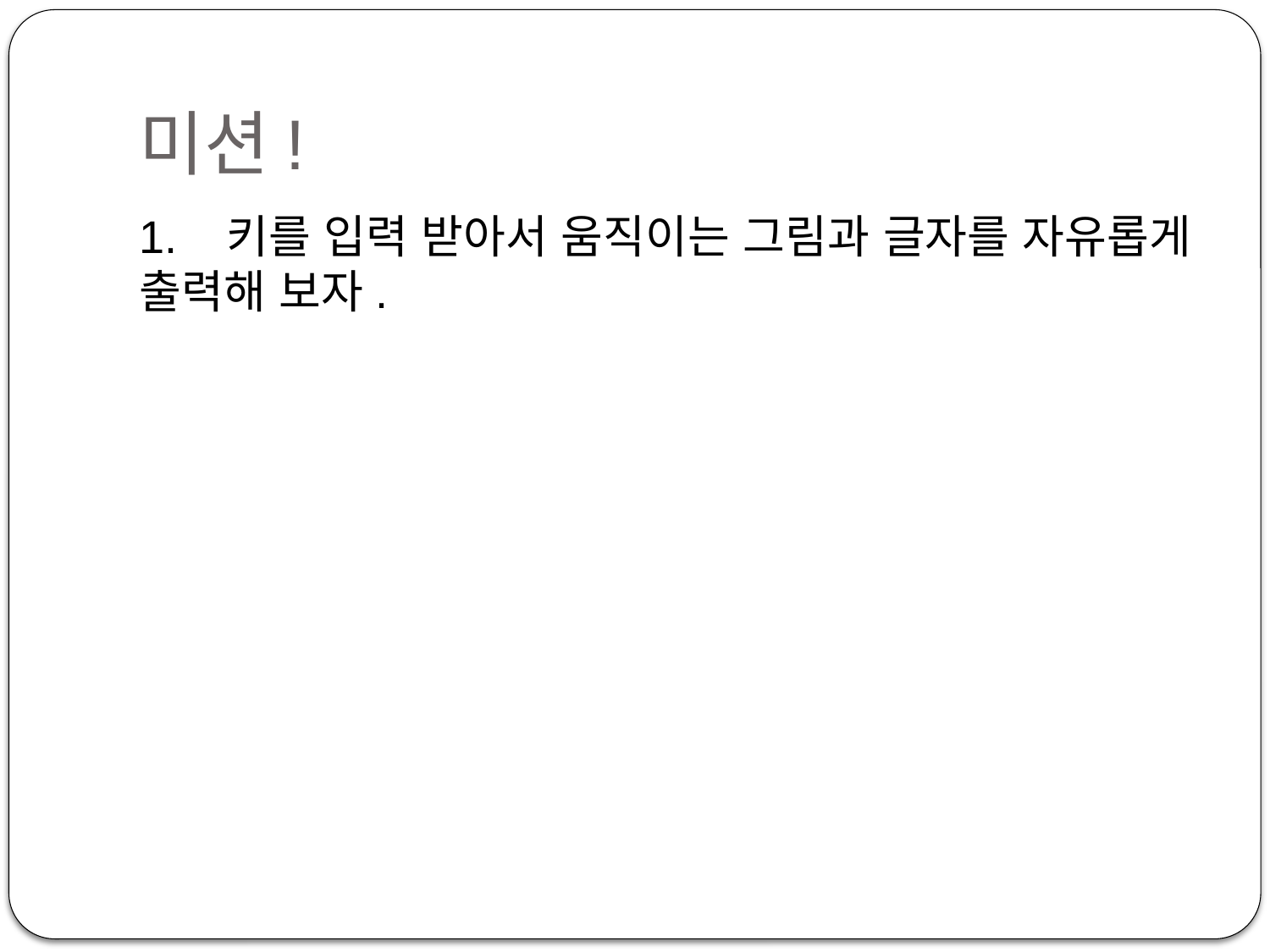

# 미션!
1.   키를 입력 받아서 움직이는 그림과 글자를 자유롭게 출력해 보자.